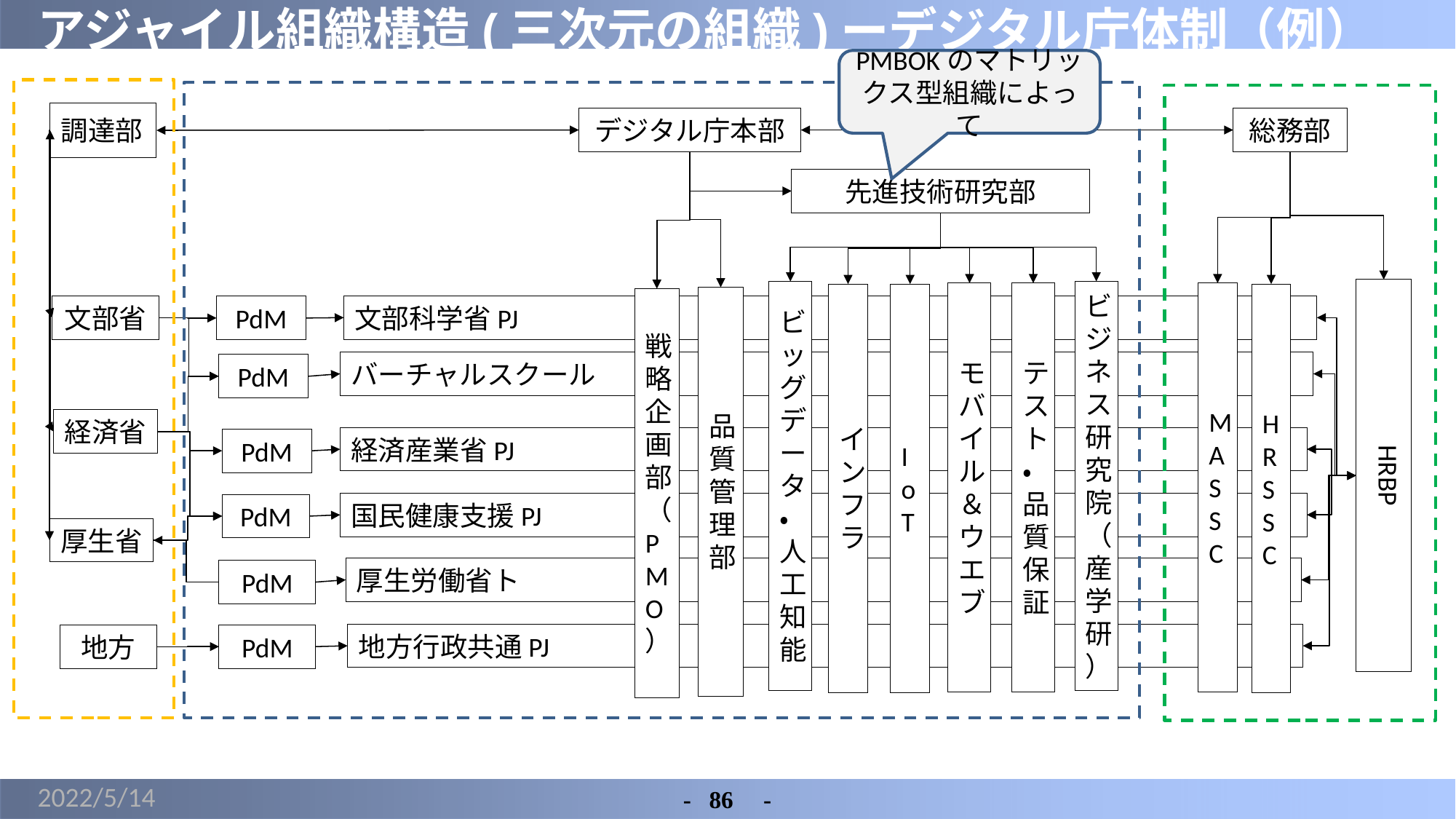

# アジャイル組織構造(三次元の組織)ーデジタル庁体制（例）
PMBOKのマトリックス型組織によって

調達部
総務部
デジタル庁本部
先進技術研究部
HRBP
ビジネス研究院（産学研）
ビッグデータ・人工知能
MASSC
モバイル＆ウエブ
テスト・品質保証
インフラ
IoT
HRSSC
品質管理部
戦略企画部（PMO）
文部科学省PJ
文部省
PdM
バーチャルスクール
PdM
経済省
経済産業省PJ
PdM
国民健康支援PJ
PdM
厚生省
厚生労働省ト
PdM
地方行政共通PJ
PdM
地方
2022/5/14
-	86　-